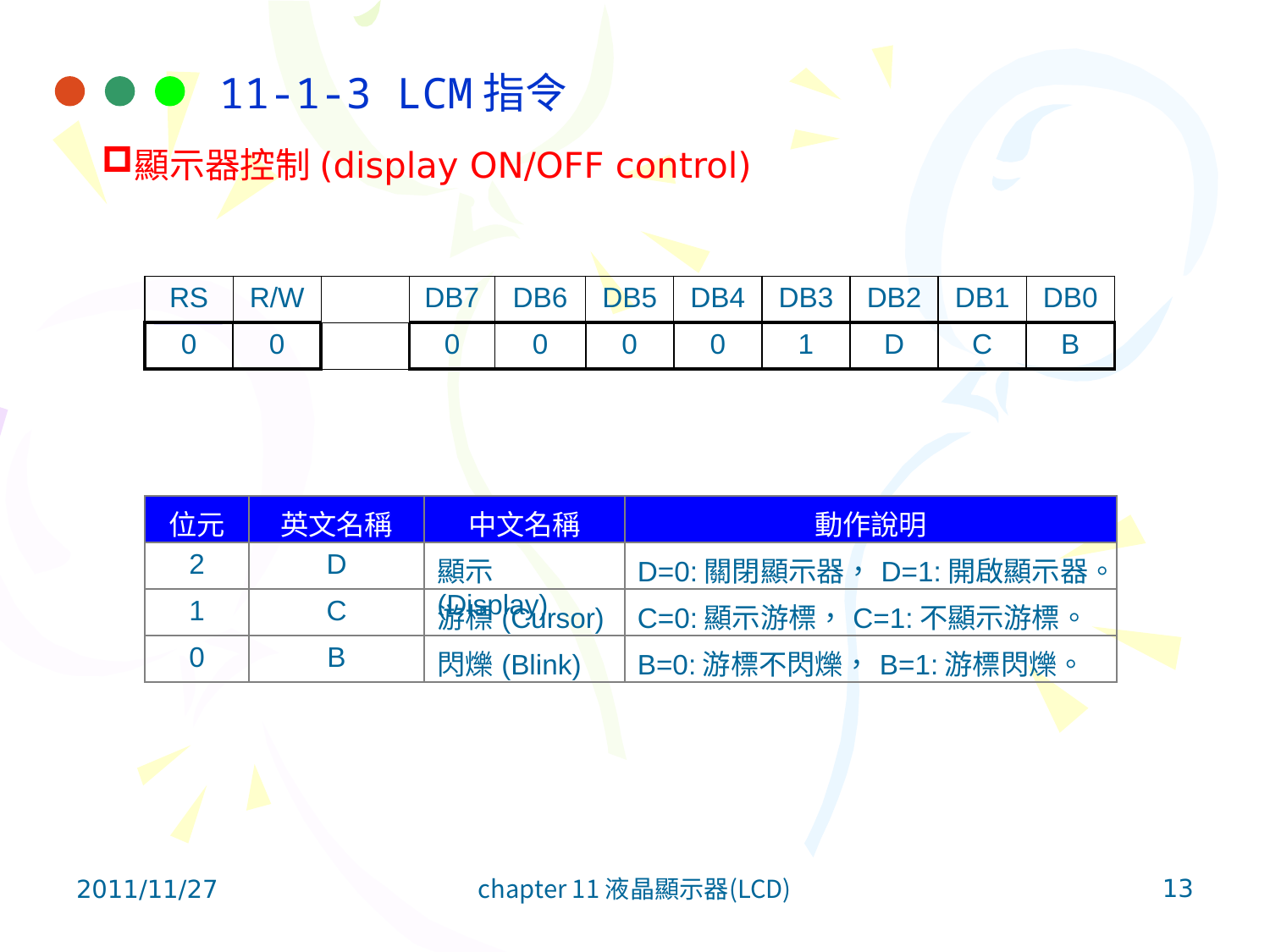

11-1-3 LCM指令

顯示器控制(display ON/OFF control)
| RS | R/W |  | DB7 | DB6 | DB5 | DB4 | DB3 | DB2 | DB1 | DB0 |
| --- | --- | --- | --- | --- | --- | --- | --- | --- | --- | --- |
| 0 | 0 |  | 0 | 0 | 0 | 0 | 1 | D | C | B |

| 位元 | 英文名稱 | 中文名稱 | 動作說明 |
| --- | --- | --- | --- |
| 2 | D | 顯示(Display) | D=0:關閉顯示器，D=1:開啟顯示器。 |
| 1 | C | 游標(Cursor) | C=0:顯示游標，C=1:不顯示游標。 |
| 0 | B | 閃爍(Blink) | B=0:游標不閃爍，B=1:游標閃爍。 |

13
2011/11/27
chapter 11 液晶顯示器(LCD)